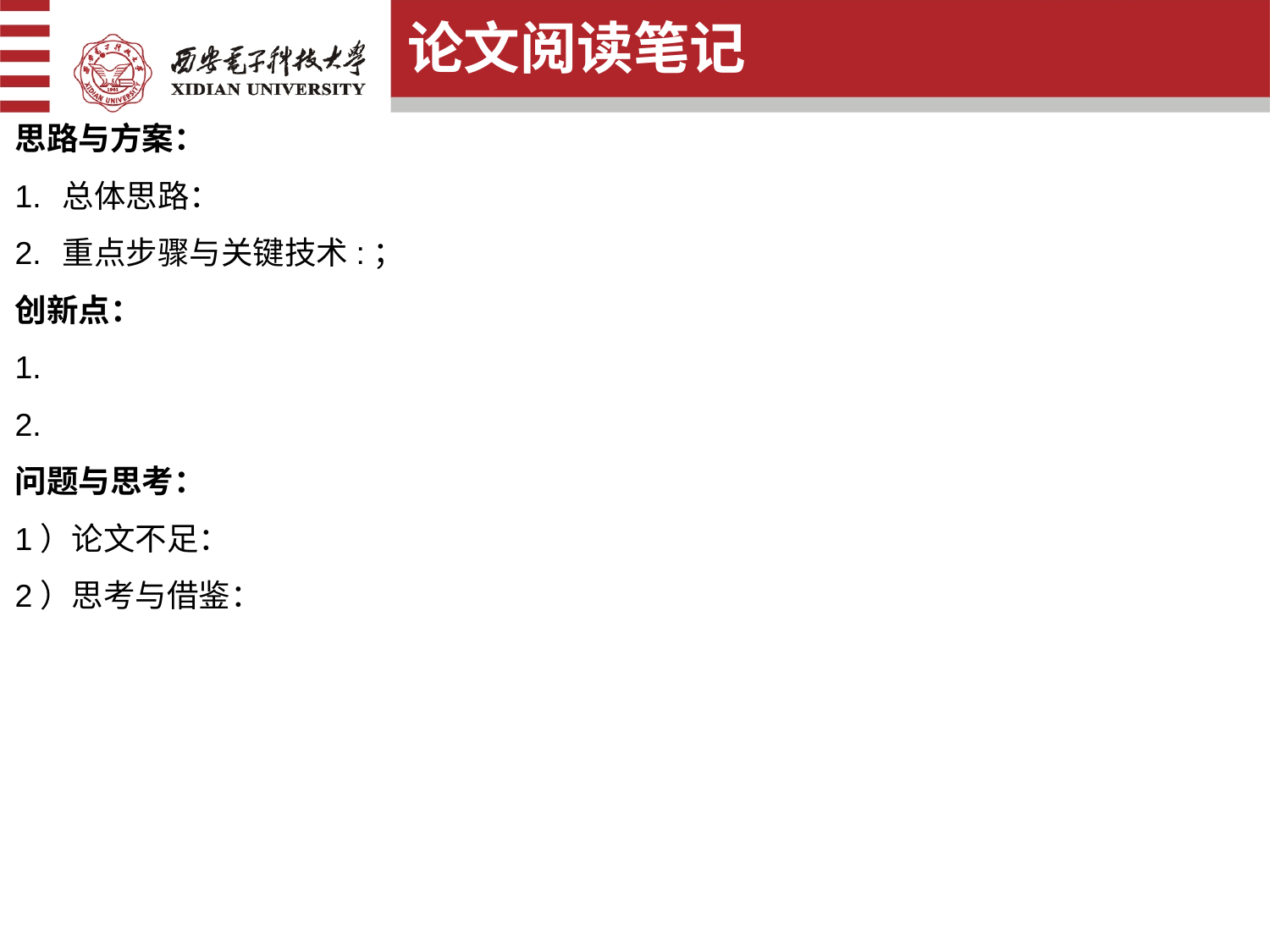

论文阅读笔记
思路与方案：
总体思路：
重点步骤与关键技术:；
创新点：
1.
2.
问题与思考：
1）论文不足：
2）思考与借鉴：